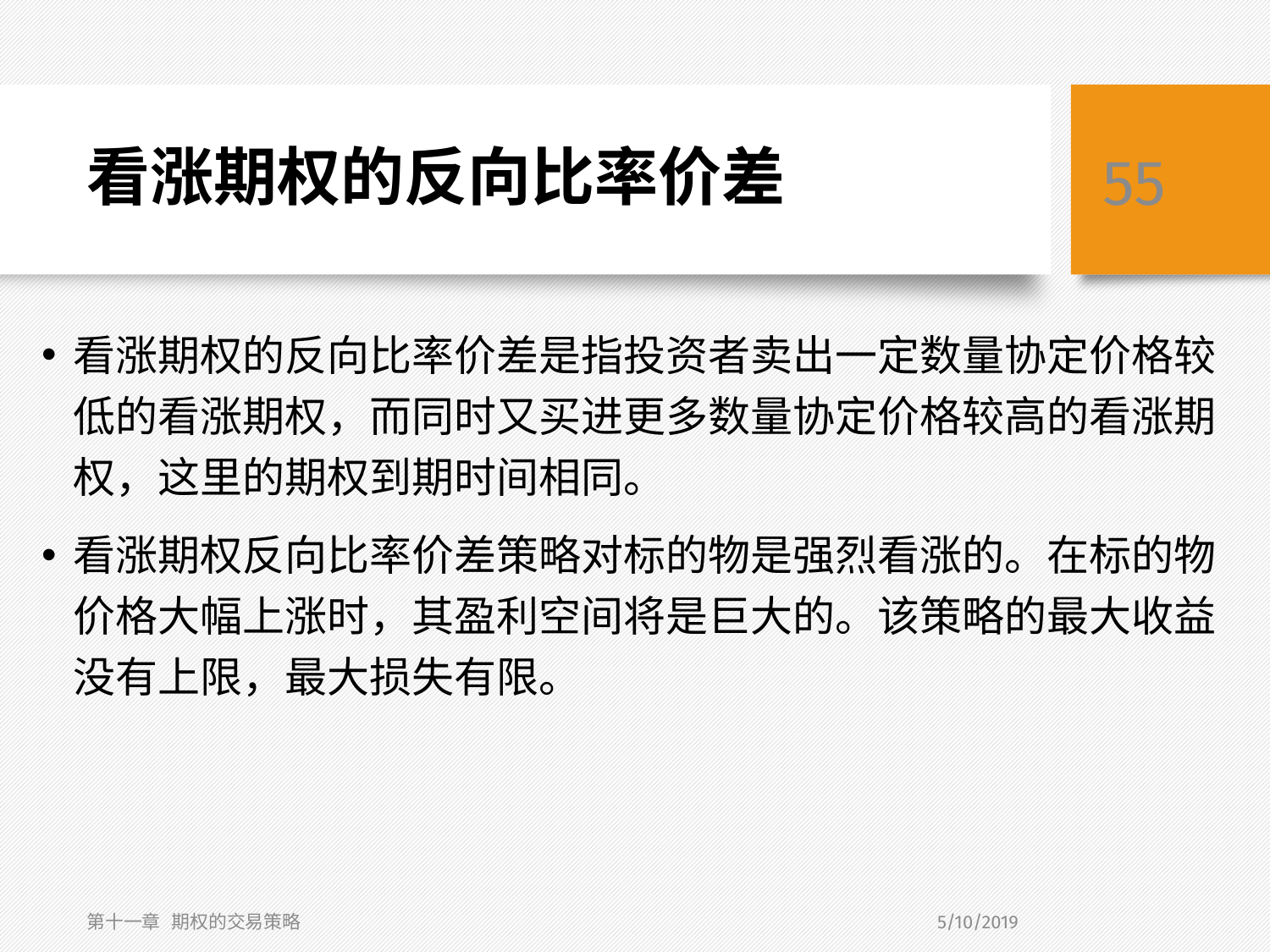

# 看涨期权的反向比率价差
55
看涨期权的反向比率价差是指投资者卖出一定数量协定价格较低的看涨期权，而同时又买进更多数量协定价格较高的看涨期权，这里的期权到期时间相同。
看涨期权反向比率价差策略对标的物是强烈看涨的。在标的物价格大幅上涨时，其盈利空间将是巨大的。该策略的最大收益没有上限，最大损失有限。
5/10/2019
第十一章  期权的交易策略